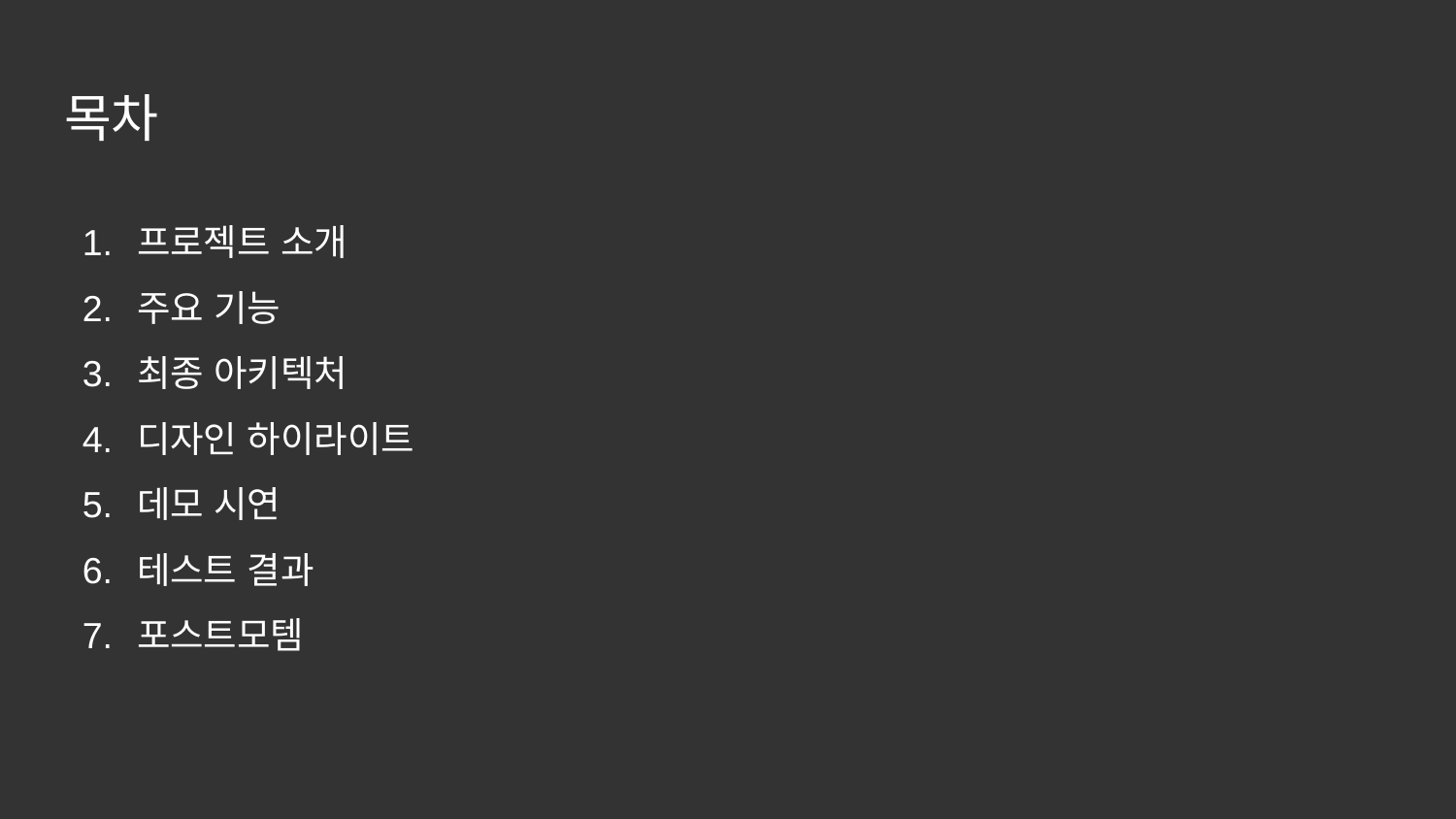

# 목차
프로젝트 소개
주요 기능
최종 아키텍처
디자인 하이라이트
데모 시연
테스트 결과
포스트모템